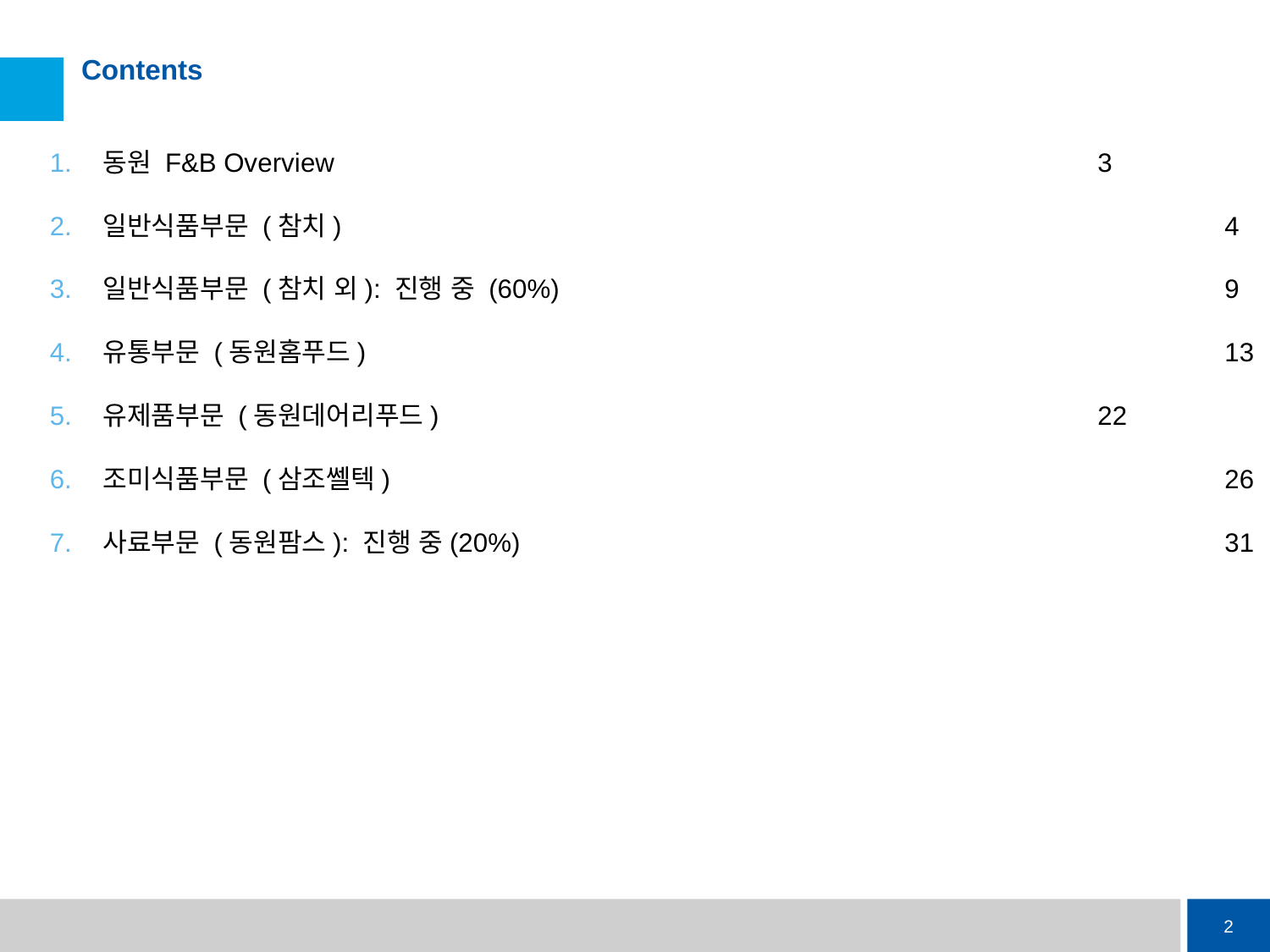

# Contents
  동원 F&B Overview						 	3

  일반식품부문 (참치)							4

  일반식품부문 (참치 외): 진행 중 (60%)						9

  유통부문 (동원홈푸드)							13

  유제품부문 (동원데어리푸드)						22

  조미식품부문 (삼조쎌텍)							26

  사료부문 (동원팜스): 진행 중(20%)						31